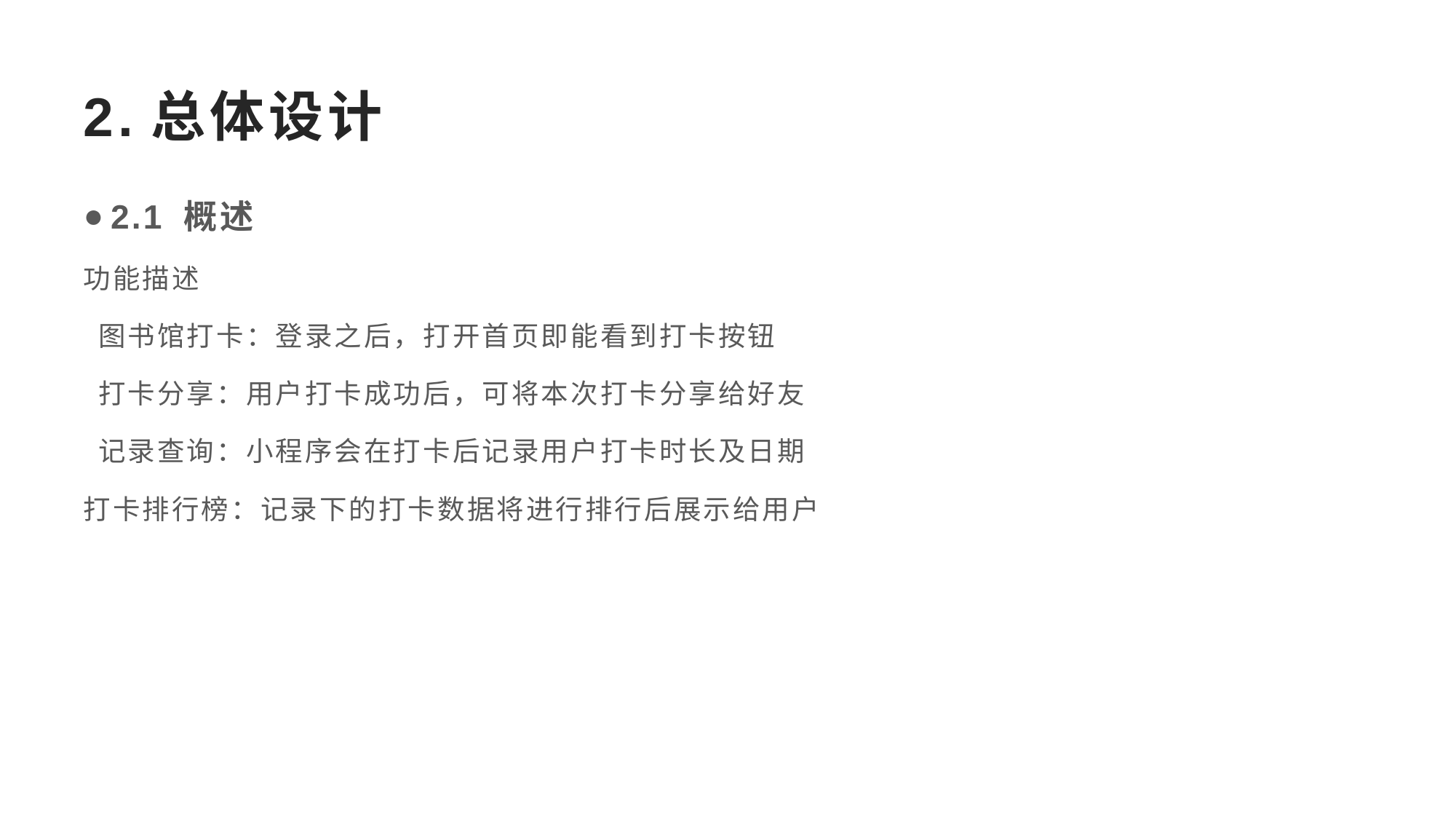

# 2.总体设计
2.1 概述
功能描述
 图书馆打卡：登录之后，打开首页即能看到打卡按钮
 打卡分享：用户打卡成功后，可将本次打卡分享给好友
 记录查询：小程序会在打卡后记录用户打卡时长及日期
打卡排行榜：记录下的打卡数据将进行排行后展示给用户